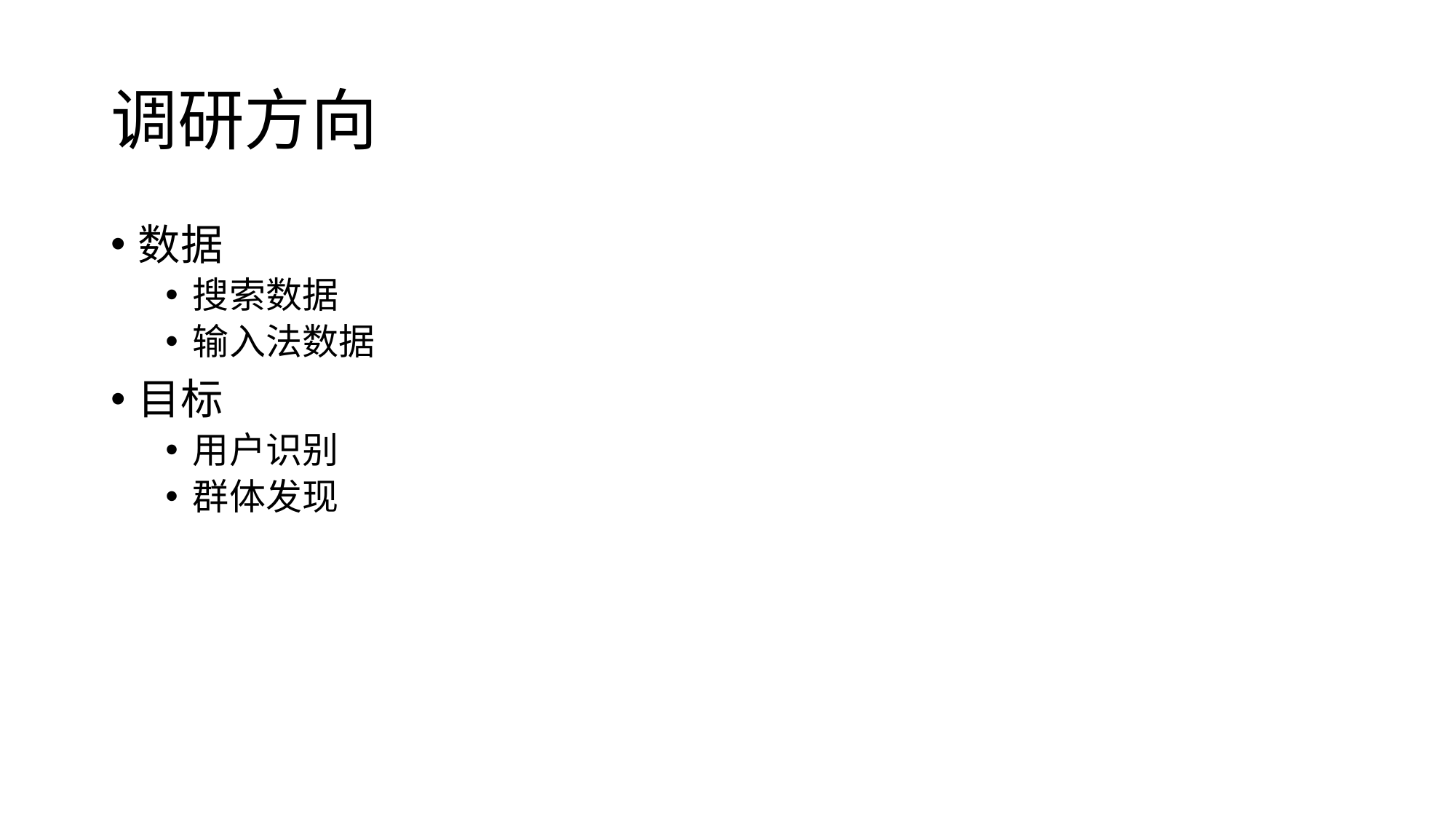

# 调研方向
数据
搜索数据
输入法数据
目标
用户识别
群体发现